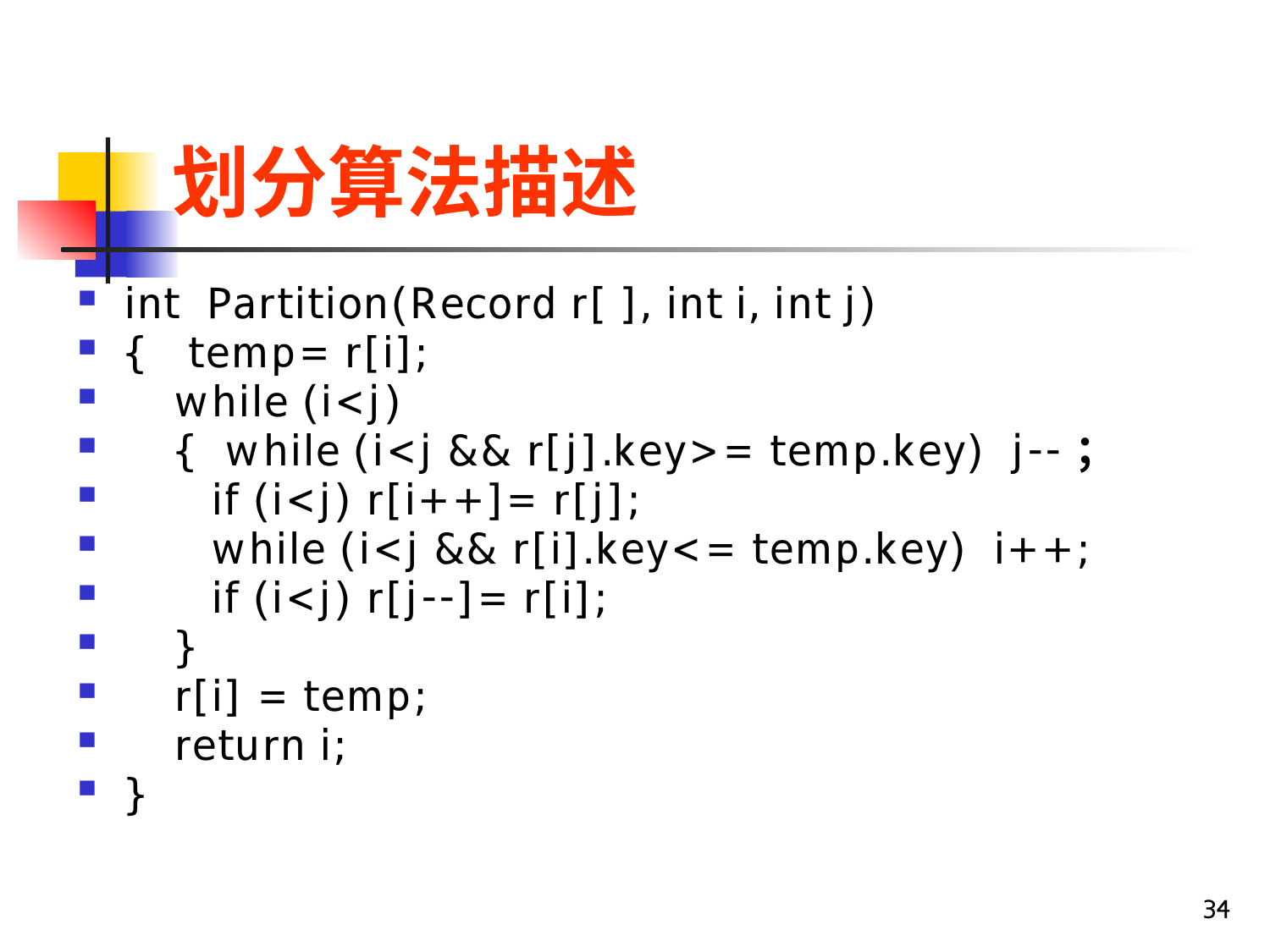

# 划分算法描述
int  Partition(Record r[ ], int i, int j)
{   temp= r[i];
    while (i<j)
    {  while (i<j && r[j].key>= temp.key)  j--；
       if (i<j) r[i++]= r[j];
       while (i<j && r[i].key<= temp.key)  i++;
       if (i<j) r[j--]= r[i];
    }
    r[i] = temp;
    return i;
}

34